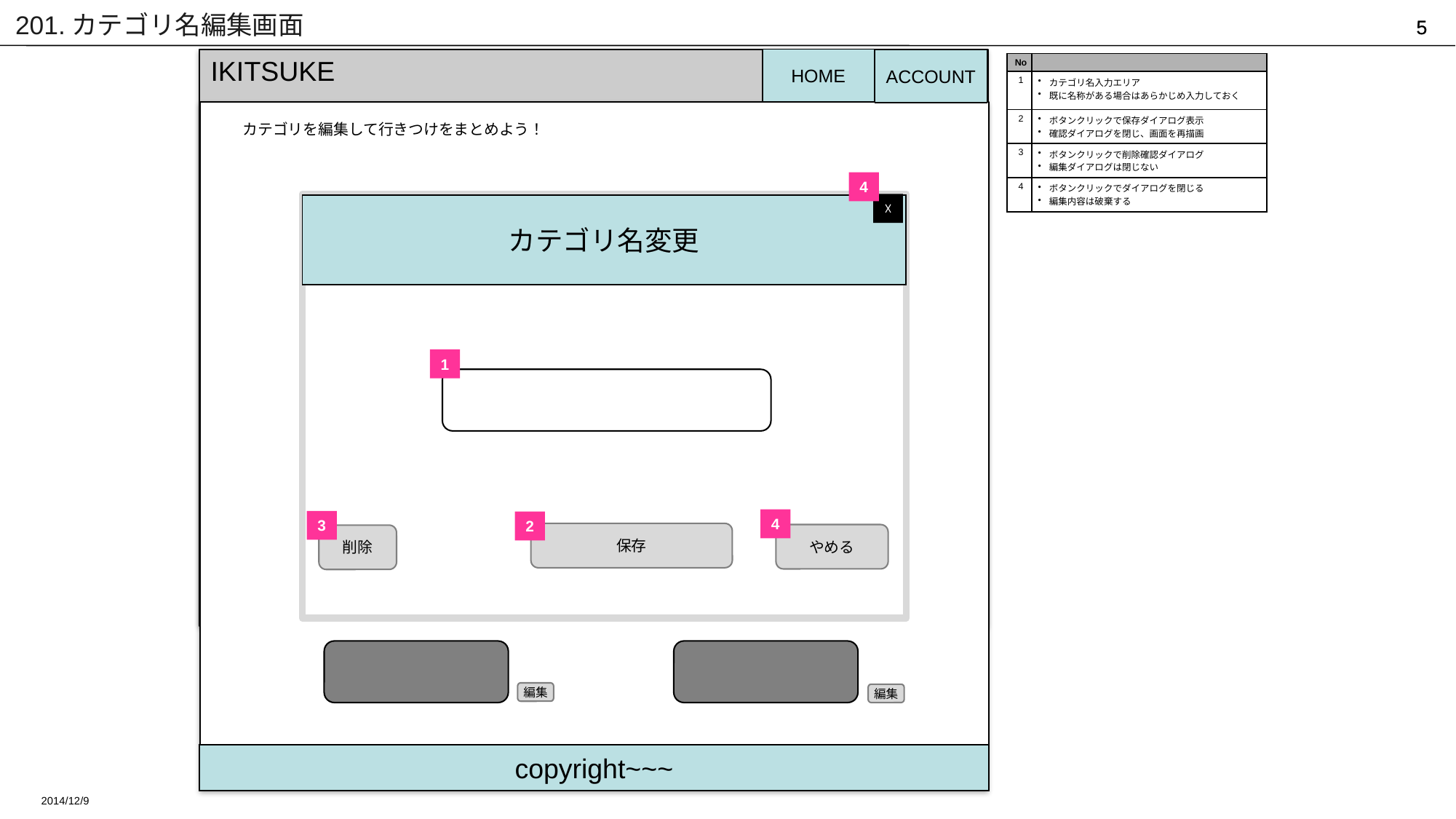

201.カテゴリ名編集画面
IKITSUKE

HOME
ACCOUNT
| No |  |
| --- | --- |
| 1 | カテゴリ名入力エリア 既に名称がある場合はあらかじめ入力しておく |
| 2 | ボタンクリックで保存ダイアログ表示 確認ダイアログを閉じ、画面を再描画 |
| 3 | ボタンクリックで削除確認ダイアログ 編集ダイアログは閉じない |
| 4 | ボタンクリックでダイアログを閉じる 編集内容は破棄する |

カテゴリを編集して行きつけをまとめよう！
4

☓
カテゴリ名変更
3
BAR
猫カフェ
編集
編集
1

編集
編集

4
3
2
保存
やめる
削除
編集
編集

編集
編集
copyright~~~
2014/12/9